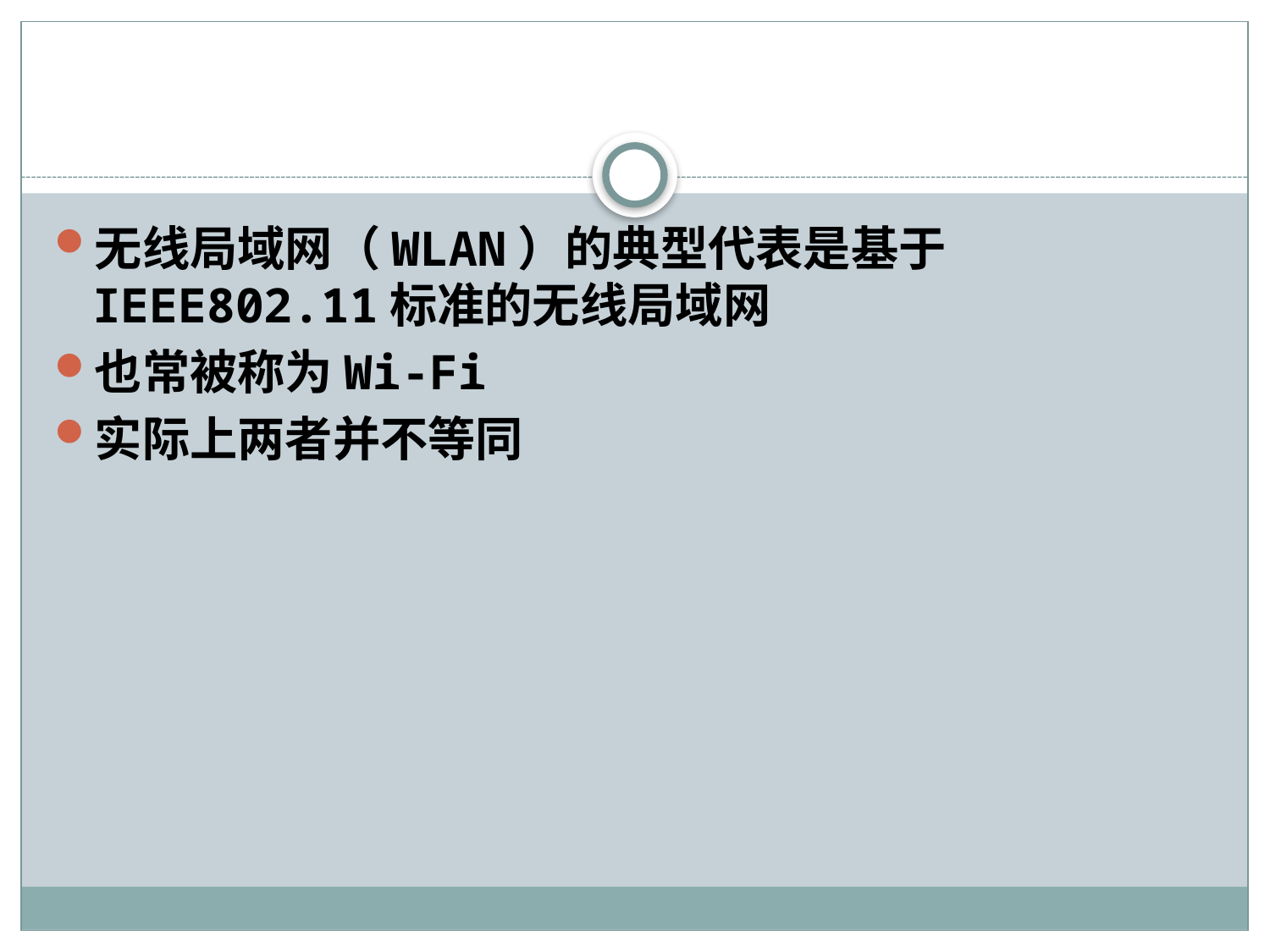

#
无线局域网（WLAN）的典型代表是基于IEEE802.11标准的无线局域网
也常被称为Wi-Fi
实际上两者并不等同